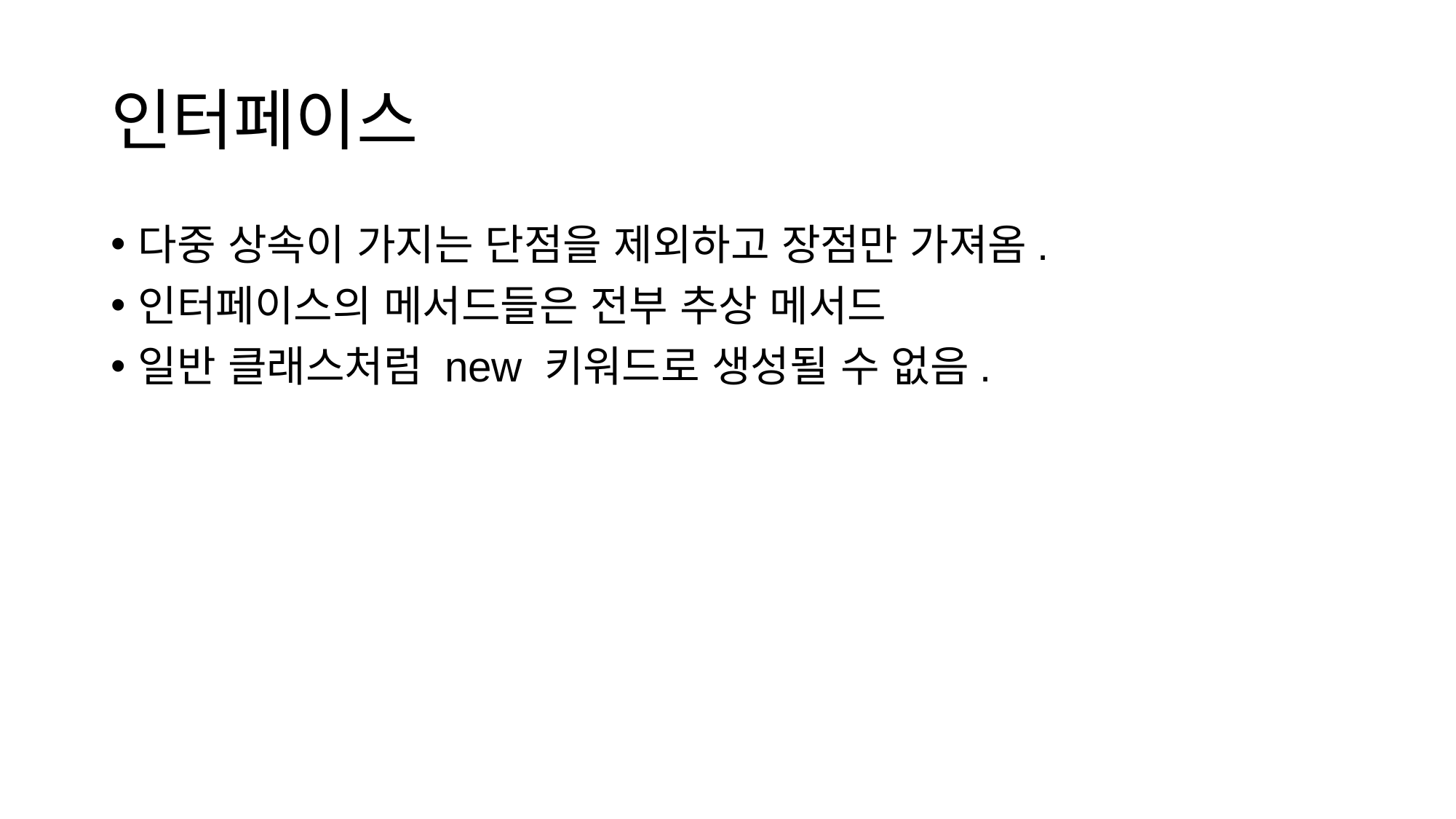

# 인터페이스
다중 상속이 가지는 단점을 제외하고 장점만 가져옴.
인터페이스의 메서드들은 전부 추상 메서드
일반 클래스처럼 new 키워드로 생성될 수 없음.